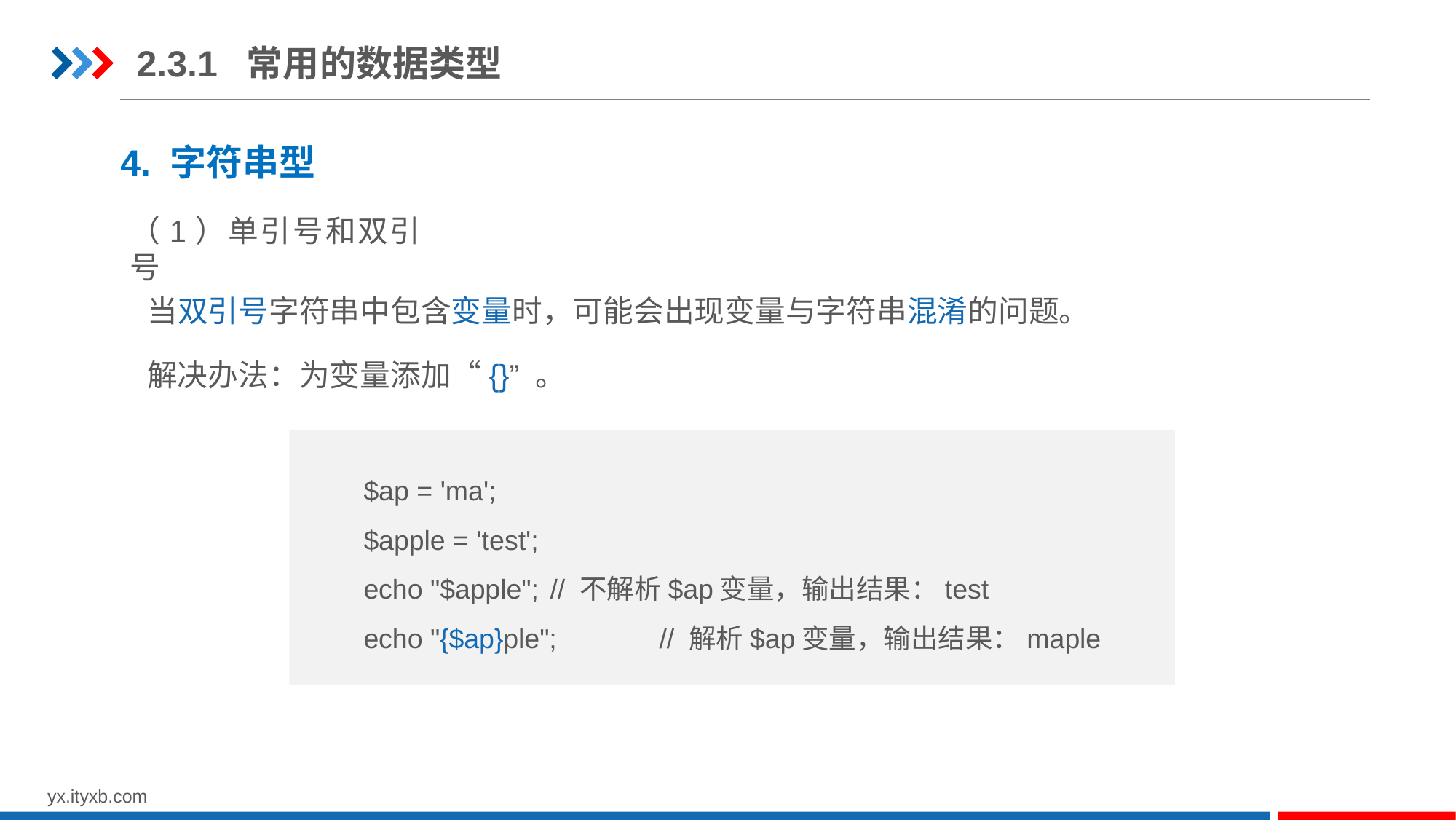

2.3.1  常用的数据类型
4. 字符串型
（1）单引号和双引号
当双引号字符串中包含变量时，可能会出现变量与字符串混淆的问题。
解决办法：为变量添加“{}” 。

$ap = 'ma';
$apple = 'test';
echo "$apple";	// 不解析$ap变量，输出结果：test
echo "{$ap}ple";	// 解析$ap变量，输出结果：maple